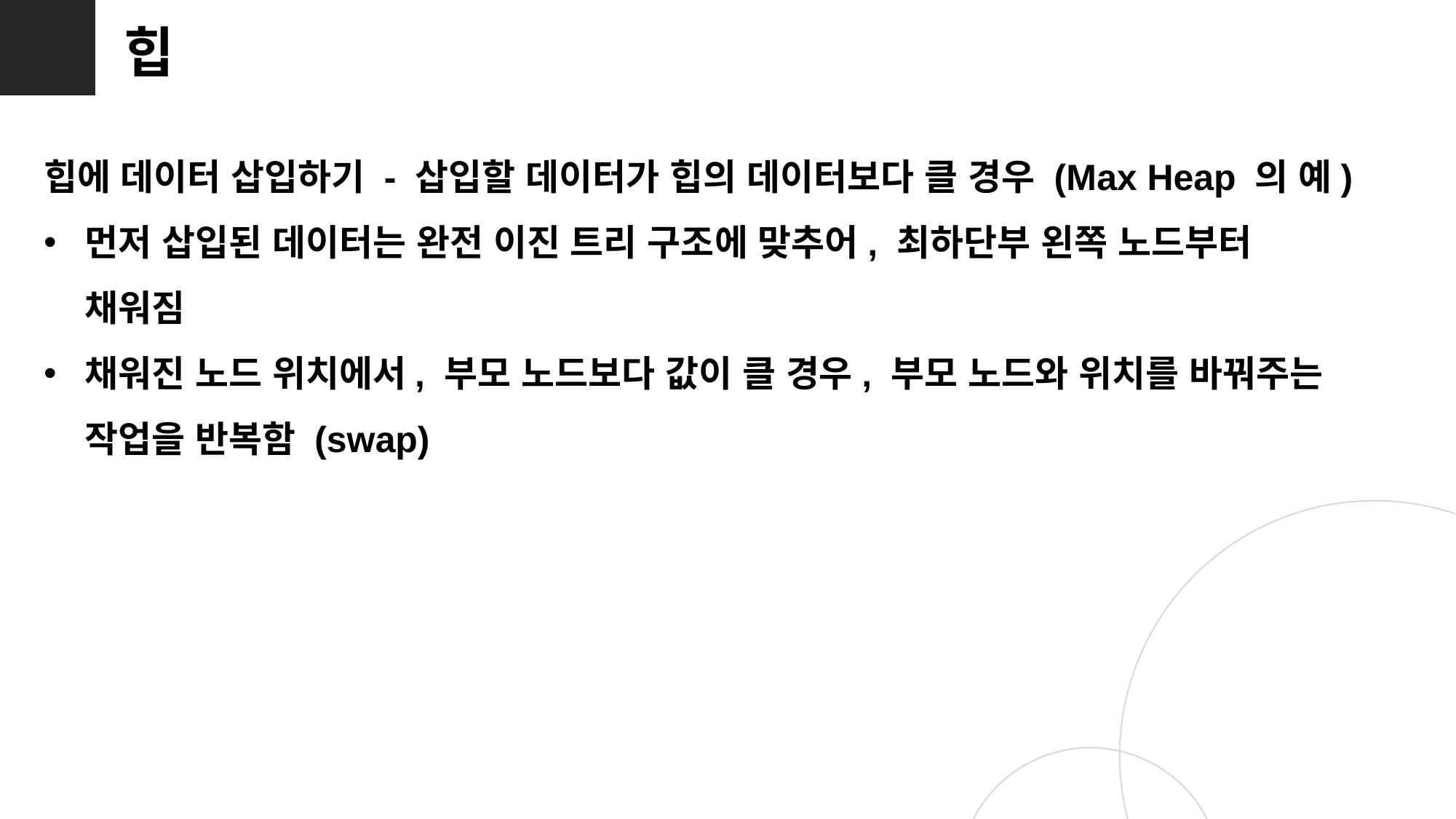

힙
힙에 데이터 삽입하기 - 삽입할 데이터가 힙의 데이터보다 클 경우 (Max Heap 의 예)
먼저 삽입된 데이터는 완전 이진 트리 구조에 맞추어, 최하단부 왼쪽 노드부터
채워짐
채워진 노드 위치에서, 부모 노드보다 값이 클 경우, 부모 노드와 위치를 바꿔주는 작업을 반복함 (swap)